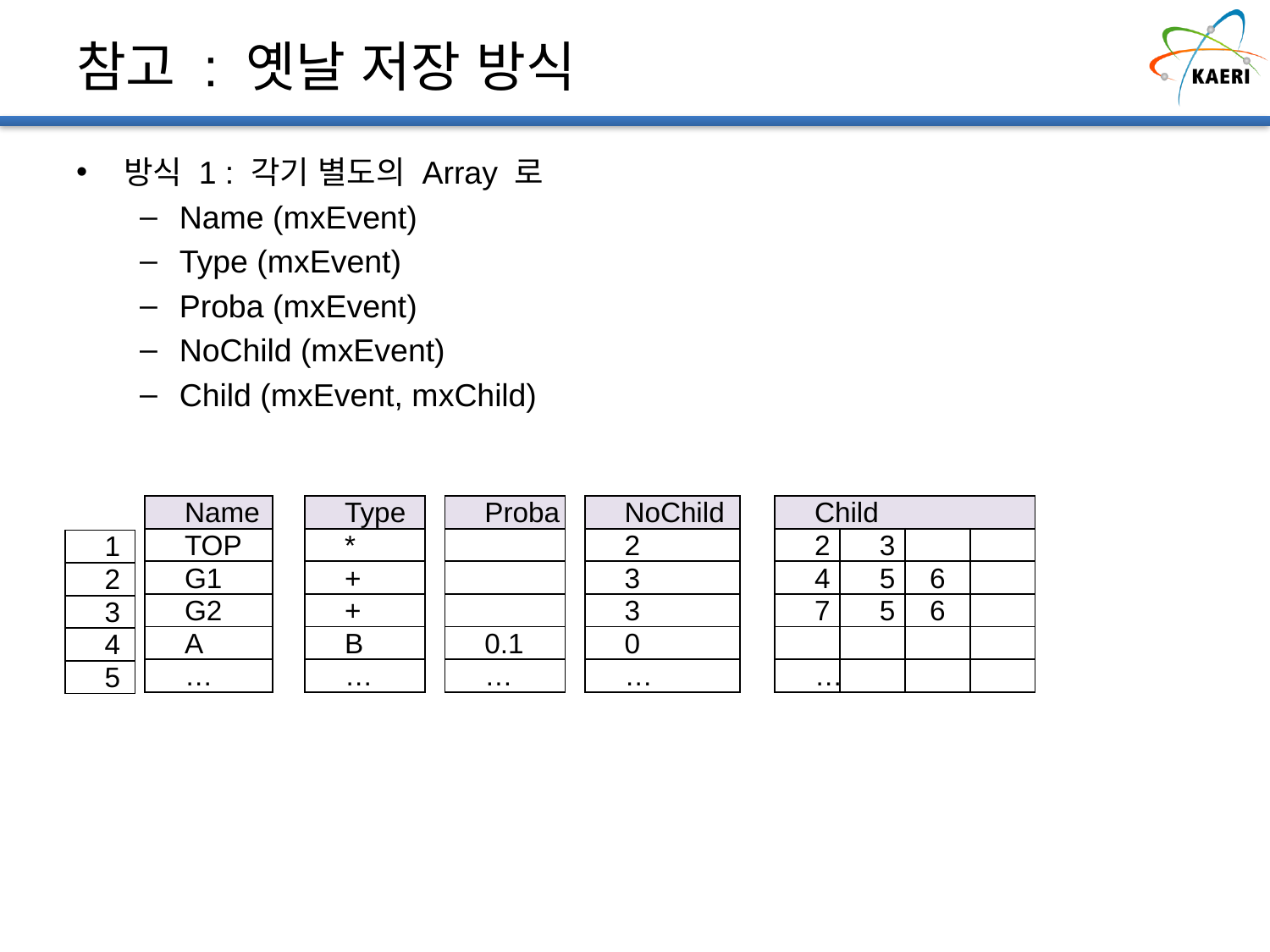

# 참고 : 옛날 저장 방식
방식 1 : 각기 별도의 Array 로
Name (mxEvent)
Type (mxEvent)
Proba (mxEvent)
NoChild (mxEvent)
Child (mxEvent, mxChild)

| Name |
| --- |
| TOP |
| G1 |
| G2 |
| A |
| … |
| Type |
| --- |
| \* |
| + |
| + |
| B |
| … |
| Proba |
| --- |
|  |
|  |
|  |
| 0.1 |
| … |
| NoChild |
| --- |
| 2 |
| 3 |
| 3 |
| 0 |
| … |
| Child |  |  |  |
| --- | --- | --- | --- |
| 2 | 3 |  |  |
| 4 | 5 | 6 |  |
| 7 | 5 | 6 |  |
|  |  |  |  |
| … |  |  |  |
| 1 |
| --- |
| 2 |
| 3 |
| 4 |
| 5 |